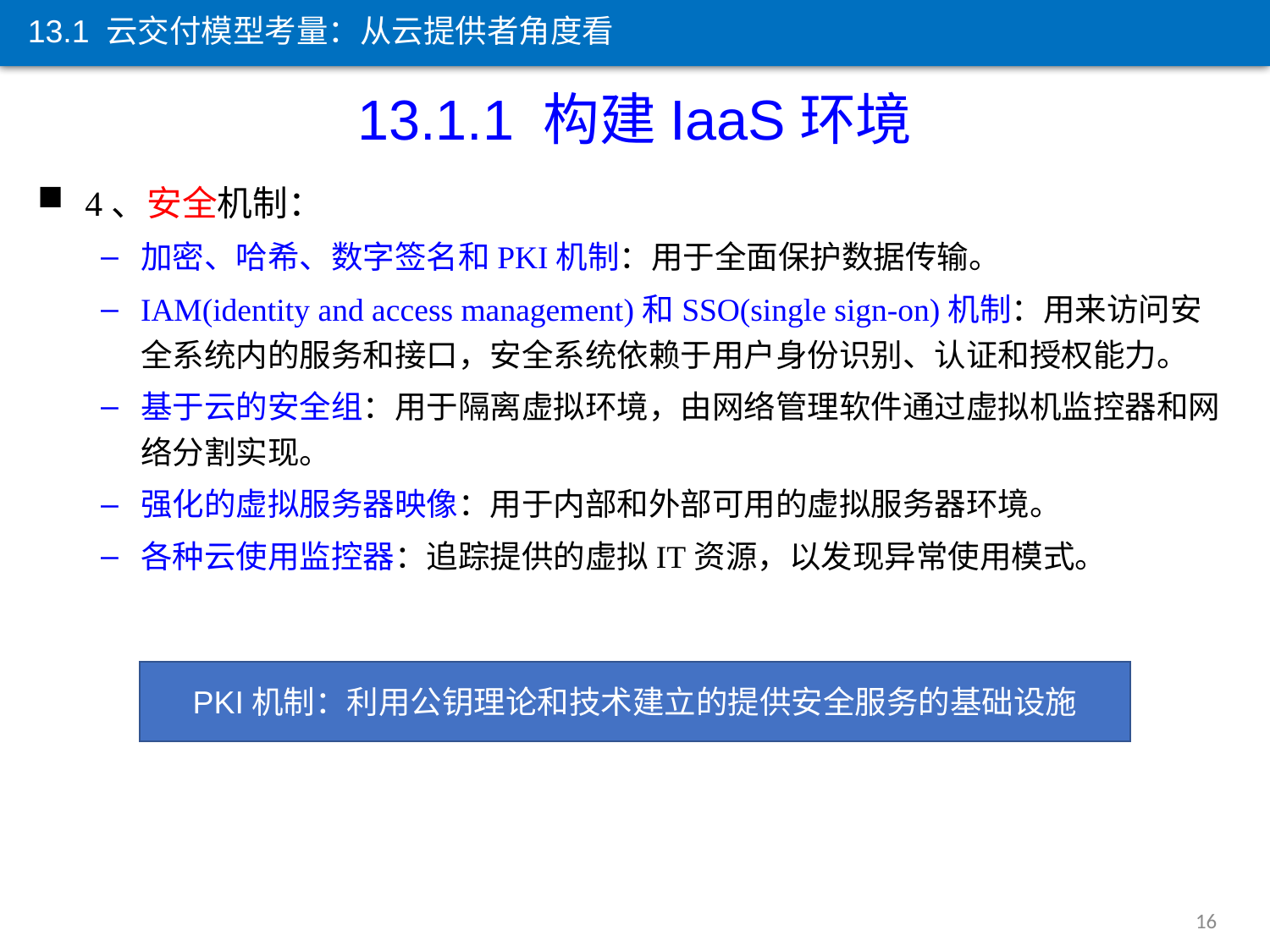

13.1 云交付模型考量：从云提供者角度看
13.1.1 构建IaaS环境
4、安全机制：
加密、哈希、数字签名和PKI机制：用于全面保护数据传输。
IAM(identity and access management)和SSO(single sign-on)机制：用来访问安全系统内的服务和接口，安全系统依赖于用户身份识别、认证和授权能力。
基于云的安全组：用于隔离虚拟环境，由网络管理软件通过虚拟机监控器和网络分割实现。
强化的虚拟服务器映像：用于内部和外部可用的虚拟服务器环境。
各种云使用监控器：追踪提供的虚拟IT资源，以发现异常使用模式。
PKI机制：利用公钥理论和技术建立的提供安全服务的基础设施
16